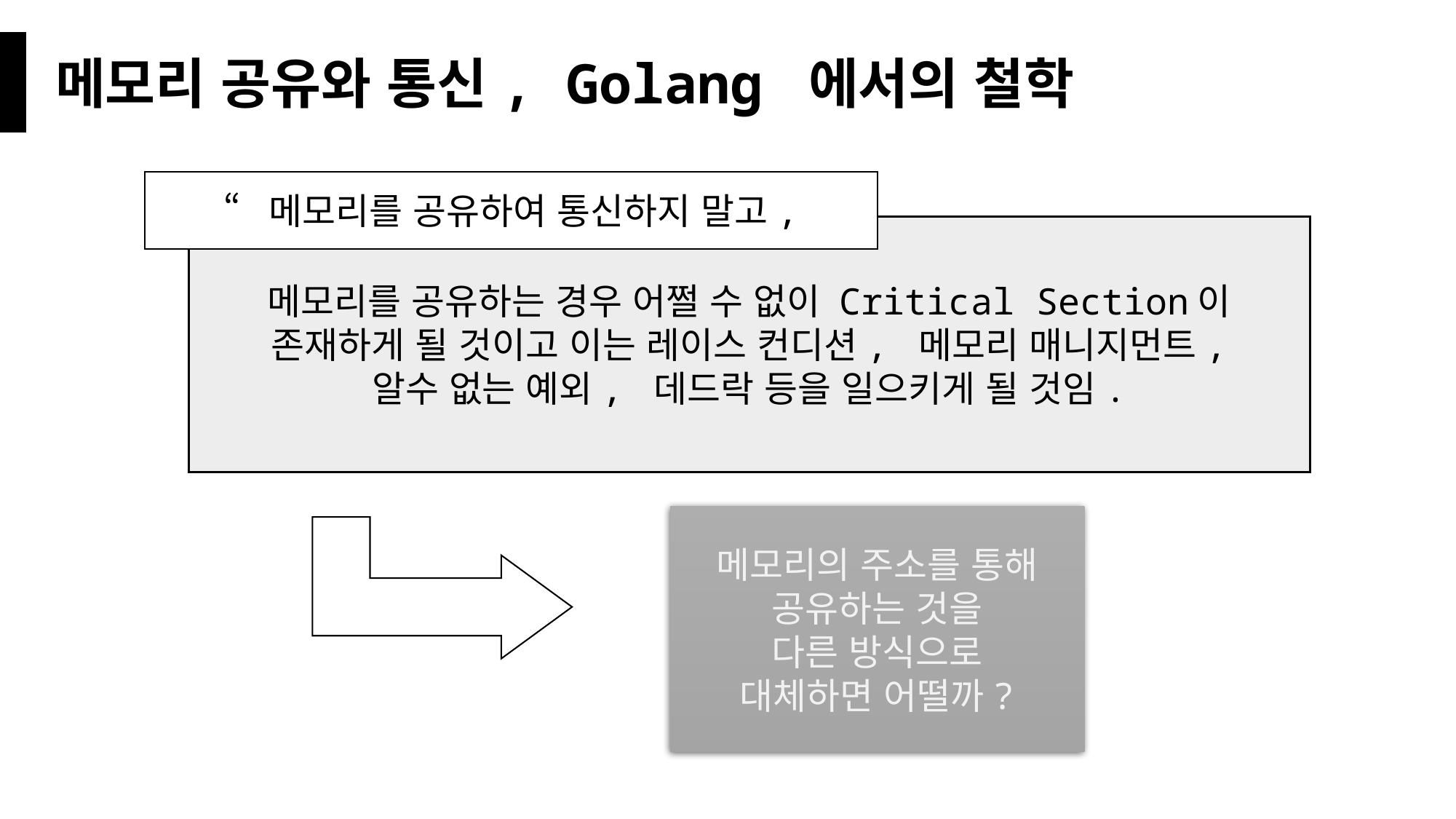

메모리 공유와 통신, Golang 에서의 철학
“메모리를 공유하여 통신하지 말고,
메모리를 공유하는 경우 어쩔 수 없이 Critical Section이
존재하게 될 것이고 이는 레이스 컨디션, 메모리 매니지먼트,
알수 없는 예외, 데드락 등을 일으키게 될 것임.

메모리의 주소를 통해
공유하는 것을
다른 방식으로
대체하면 어떨까?